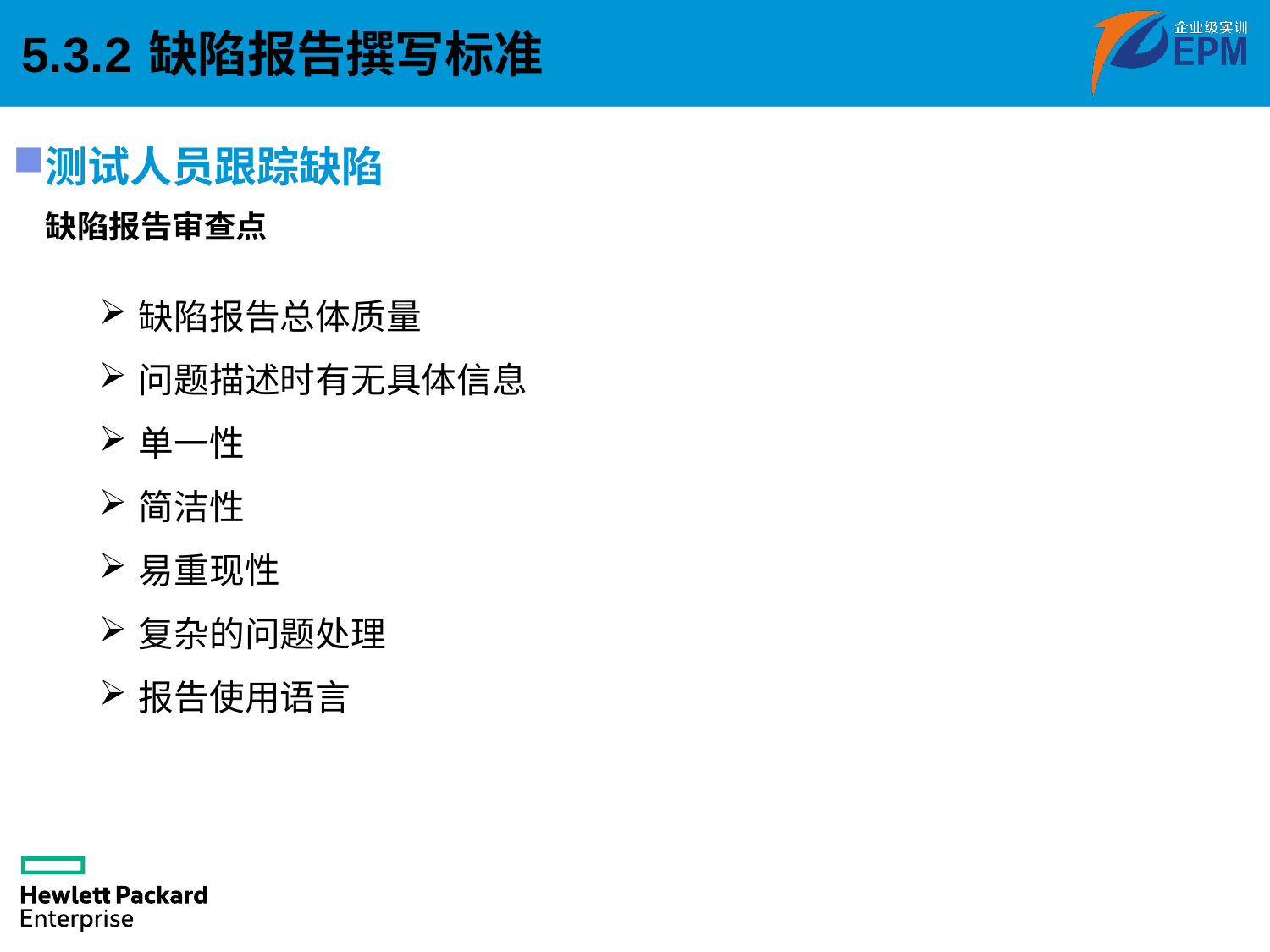

# 5.3.2	缺陷报告撰写标准
测试人员跟踪缺陷
缺陷报告审查点
缺陷报告总体质量
问题描述时有无具体信息
单一性
简洁性
易重现性
复杂的问题处理
报告使用语言